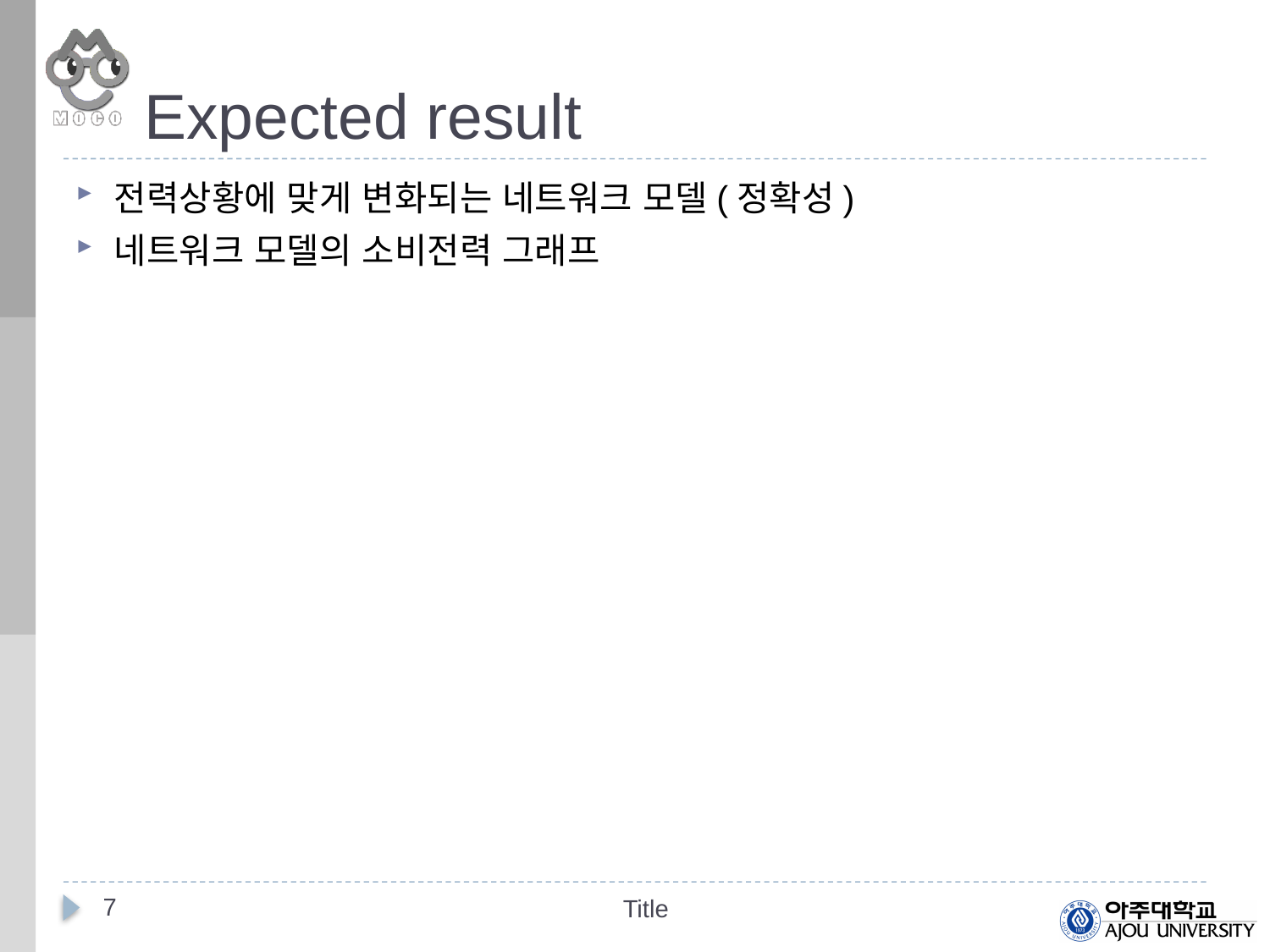

# Expected result
전력상황에 맞게 변화되는 네트워크 모델(정확성)
네트워크 모델의 소비전력 그래프
7
Title